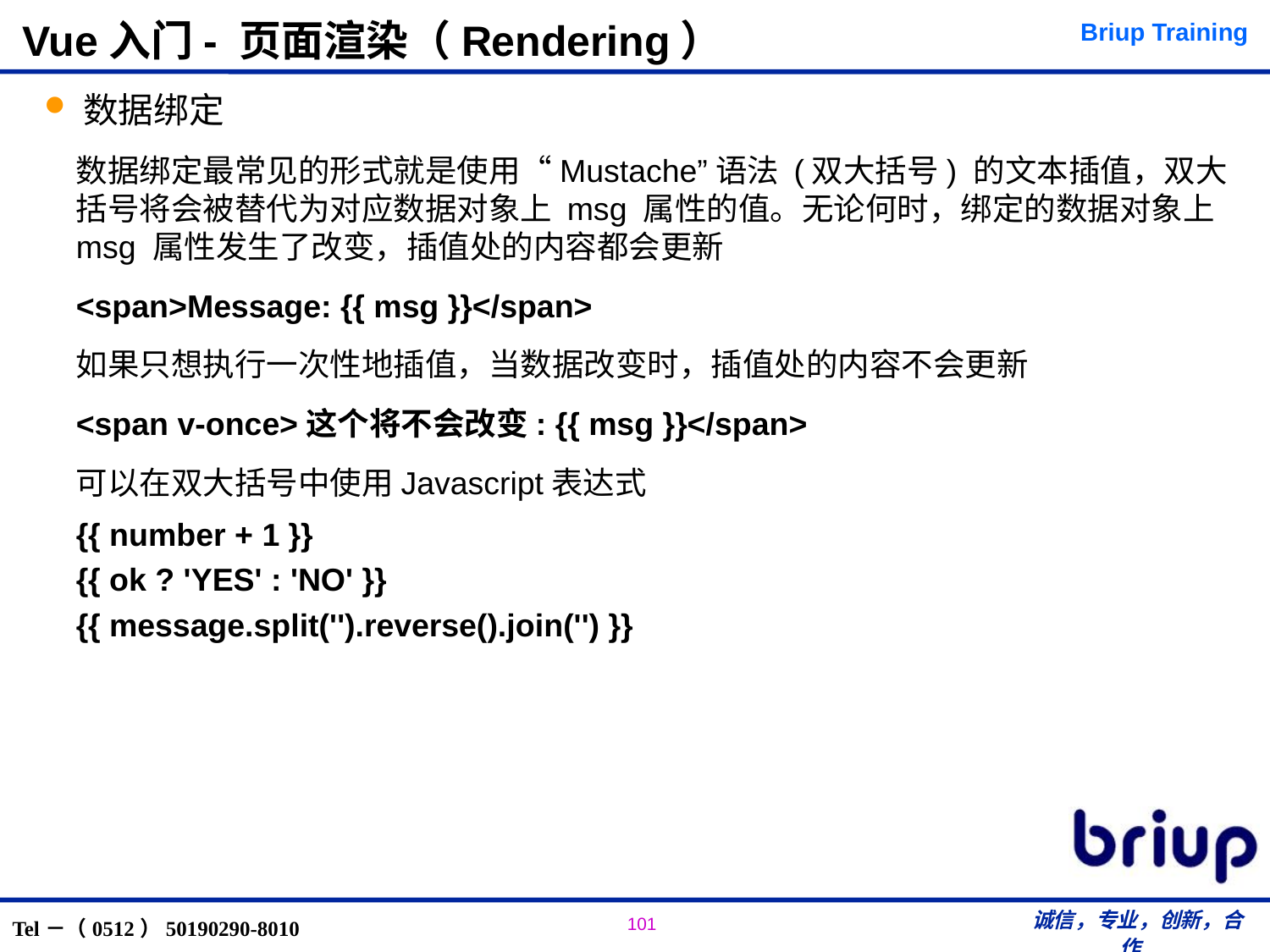

数据绑定
数据绑定最常见的形式就是使用“Mustache”语法 (双大括号) 的文本插值，双大括号将会被替代为对应数据对象上 msg 属性的值。无论何时，绑定的数据对象上 msg 属性发生了改变，插值处的内容都会更新
<span>Message: {{ msg }}</span>
如果只想执行一次性地插值，当数据改变时，插值处的内容不会更新
<span v-once>这个将不会改变: {{ msg }}</span>
可以在双大括号中使用Javascript表达式
{{ number + 1 }}
{{ ok ? 'YES' : 'NO' }}
{{ message.split('').reverse().join('') }}

# Vue入门- 页面渲染（Rendering）